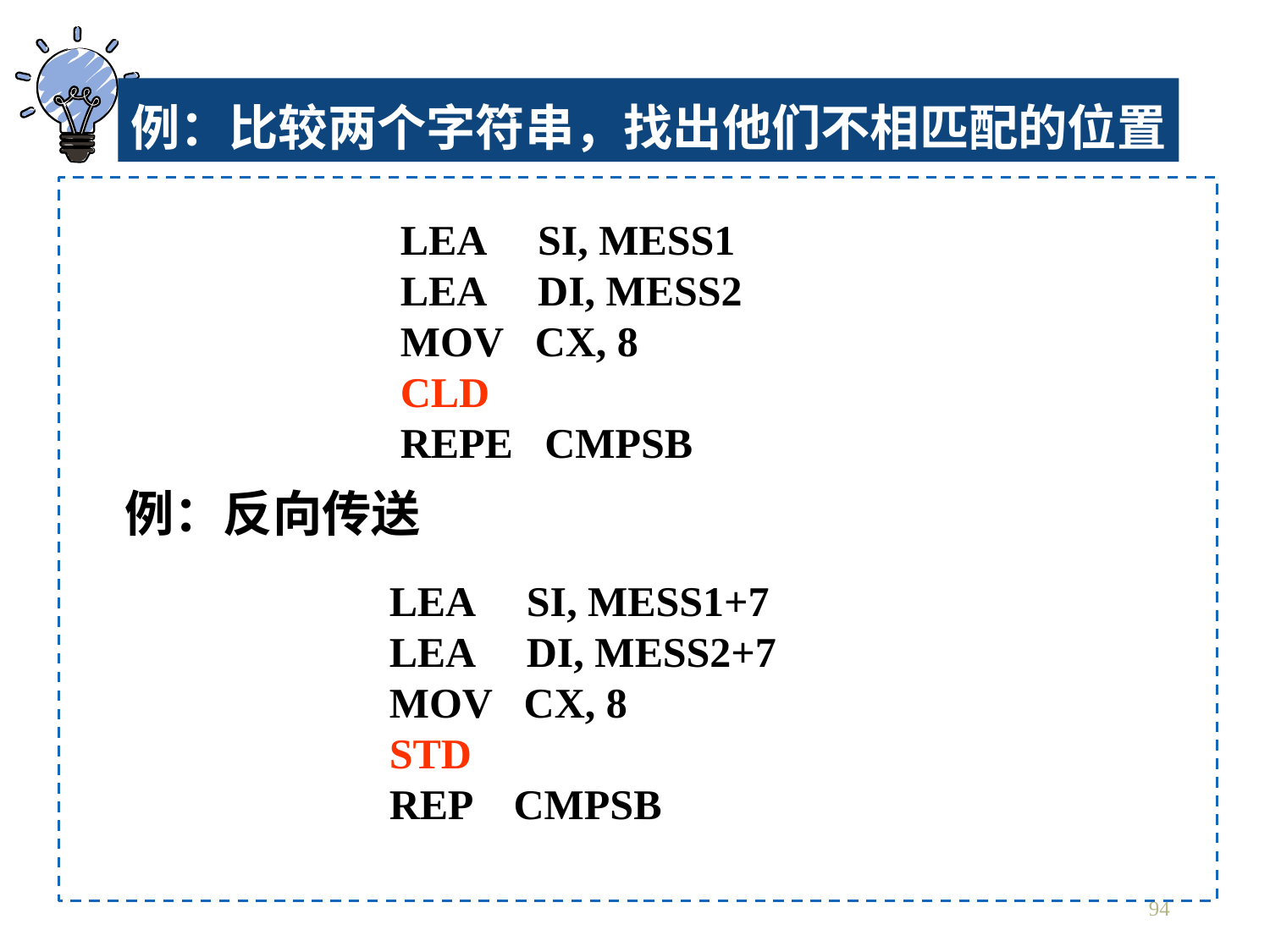

例：比较两个字符串，找出他们不相匹配的位置

lea     si, mess1
lea     di, mess2
mov   cx, 8
cld
repe   cmpsb
例：反向传送
lea     si, mess1+7
lea     di, mess2+7
mov   cx, 8
std
rep    cmpsb
94